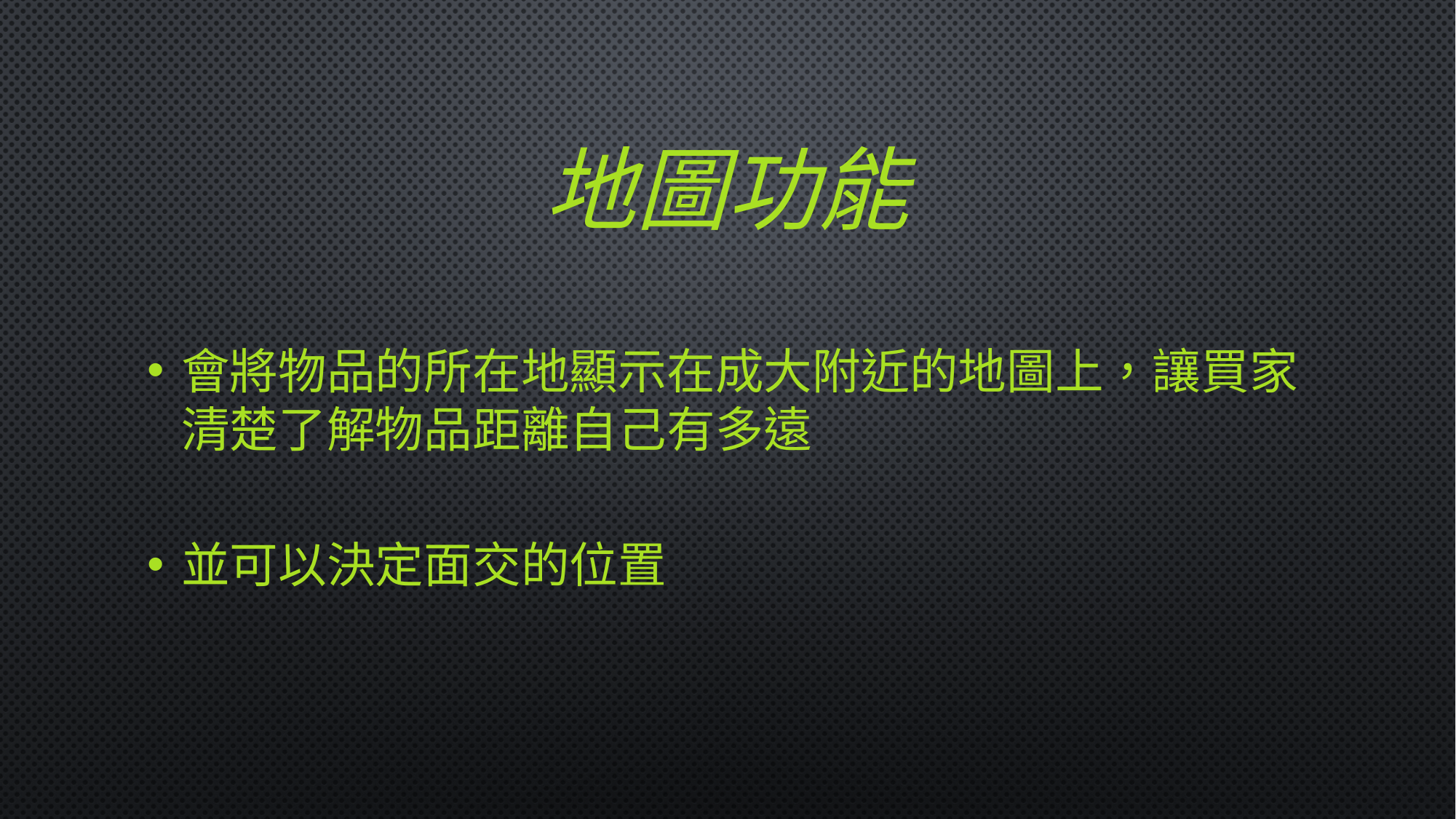

# 地圖功能
會將物品的所在地顯示在成大附近的地圖上，讓買家清楚了解物品距離自己有多遠
並可以決定面交的位置